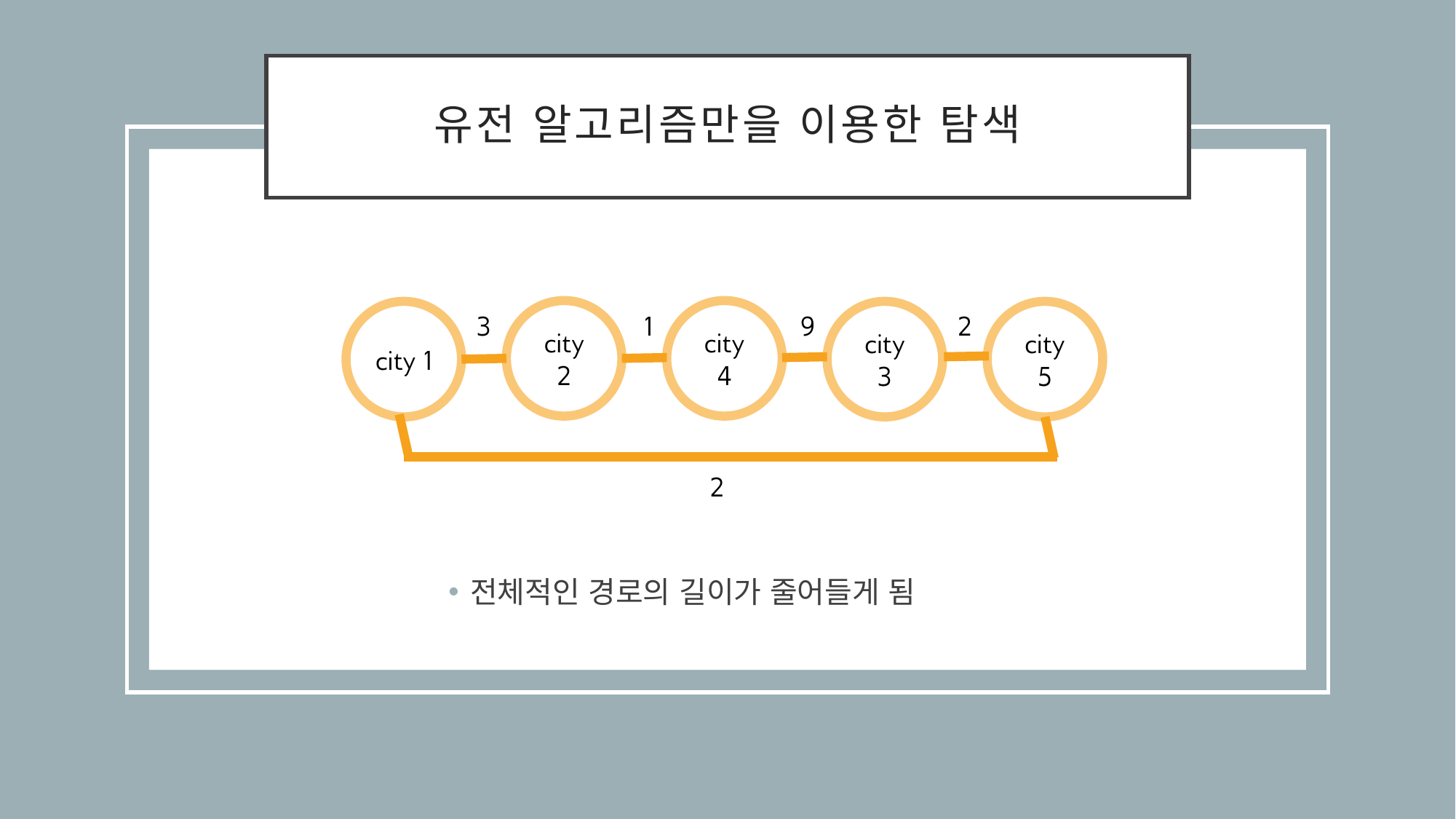

# 유전 알고리즘만을 이용한 탐색

city 2
city 4
city 1
city 3
city 5
3
1
9
2
2
전체적인 경로의 길이가 줄어들게 됨